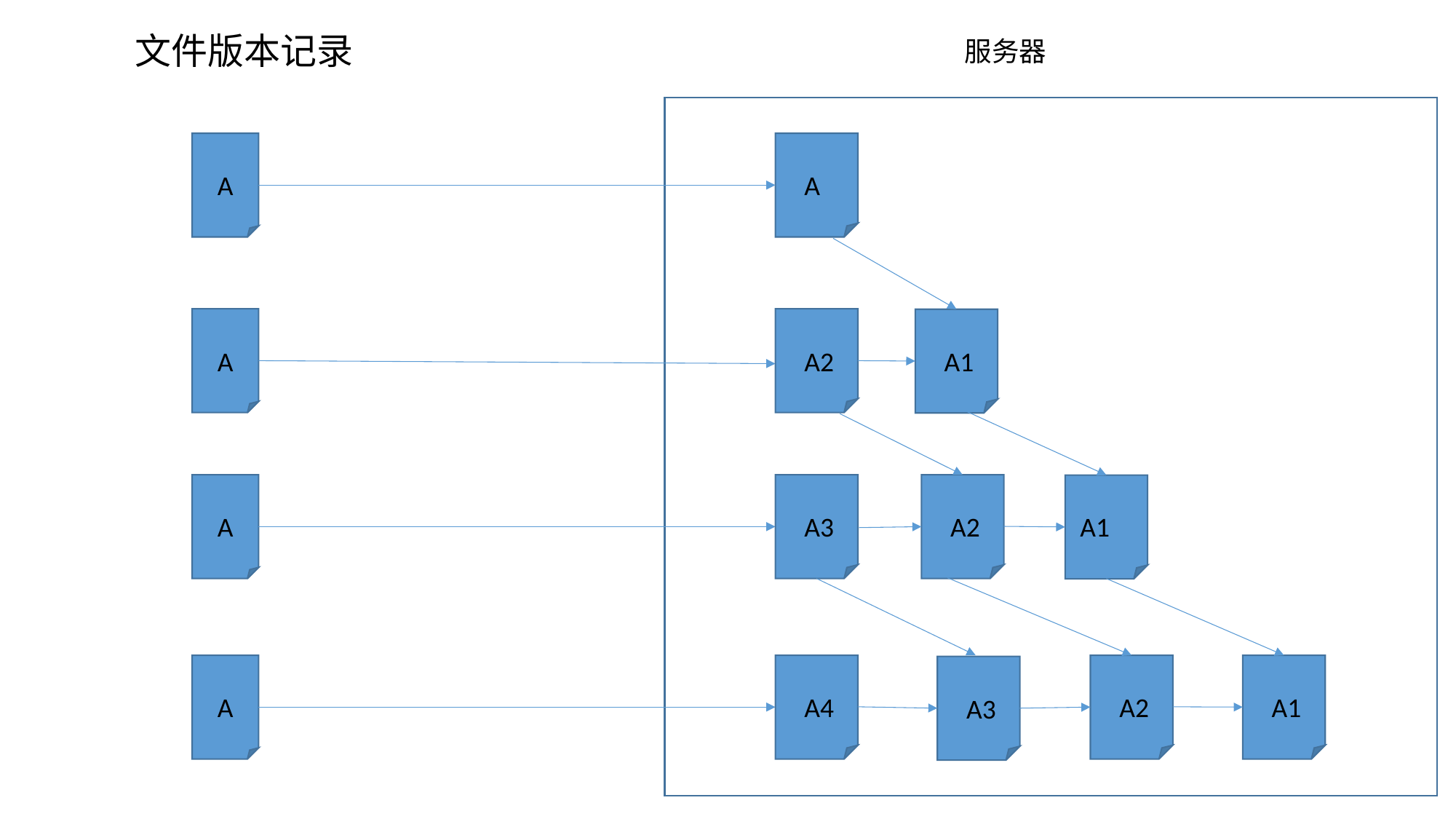

文件版本记录
服务器

A

A

A

A2

A1

A

A3

A2

A1

A

A4

A2

A1

A3